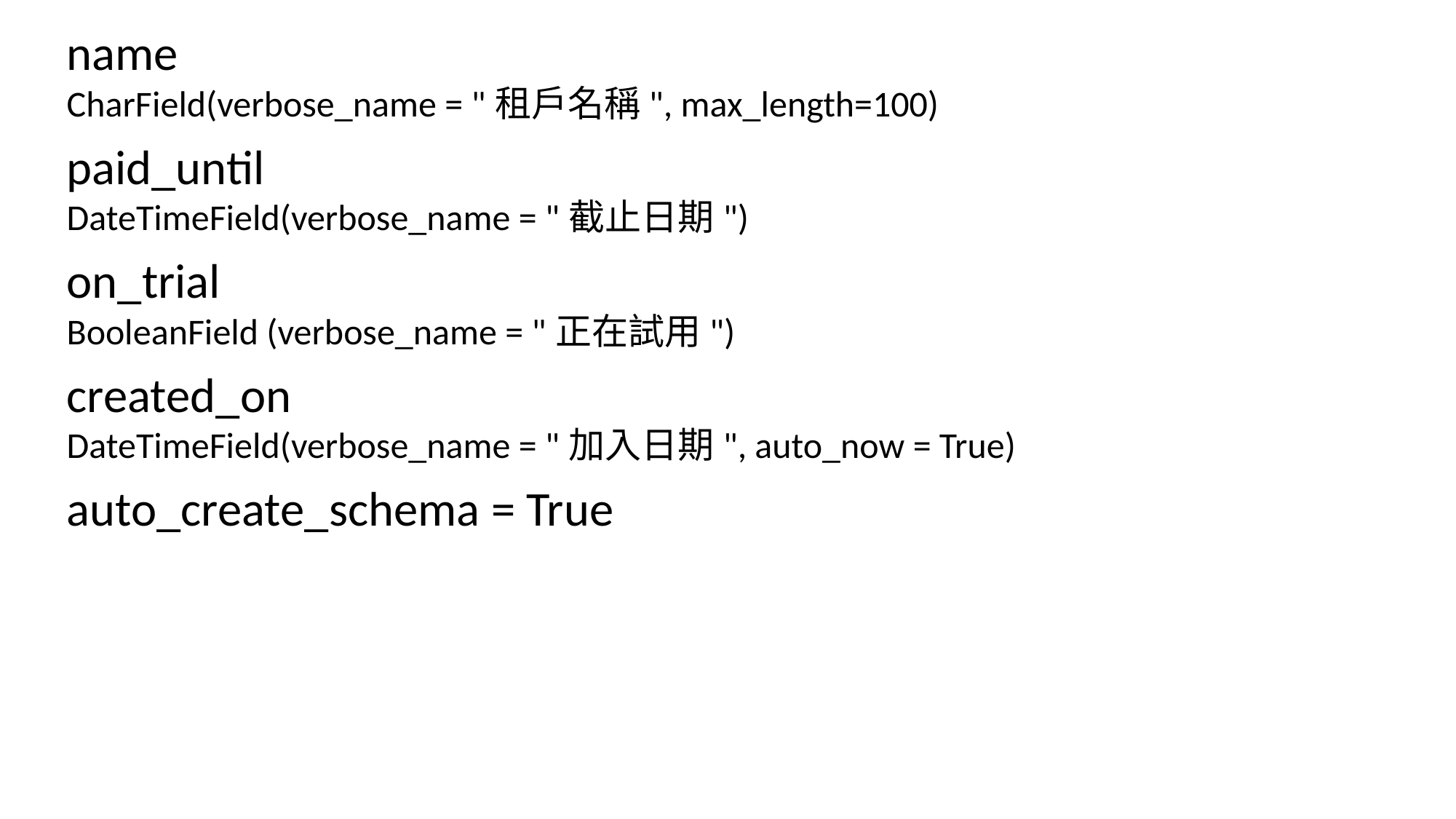

name
CharField(verbose_name = "租戶名稱", max_length=100)
paid_until
DateTimeField(verbose_name = "截止日期")
on_trial
BooleanField (verbose_name = "正在試用")
created_on
DateTimeField(verbose_name = "加入日期", auto_now = True)
auto_create_schema = True